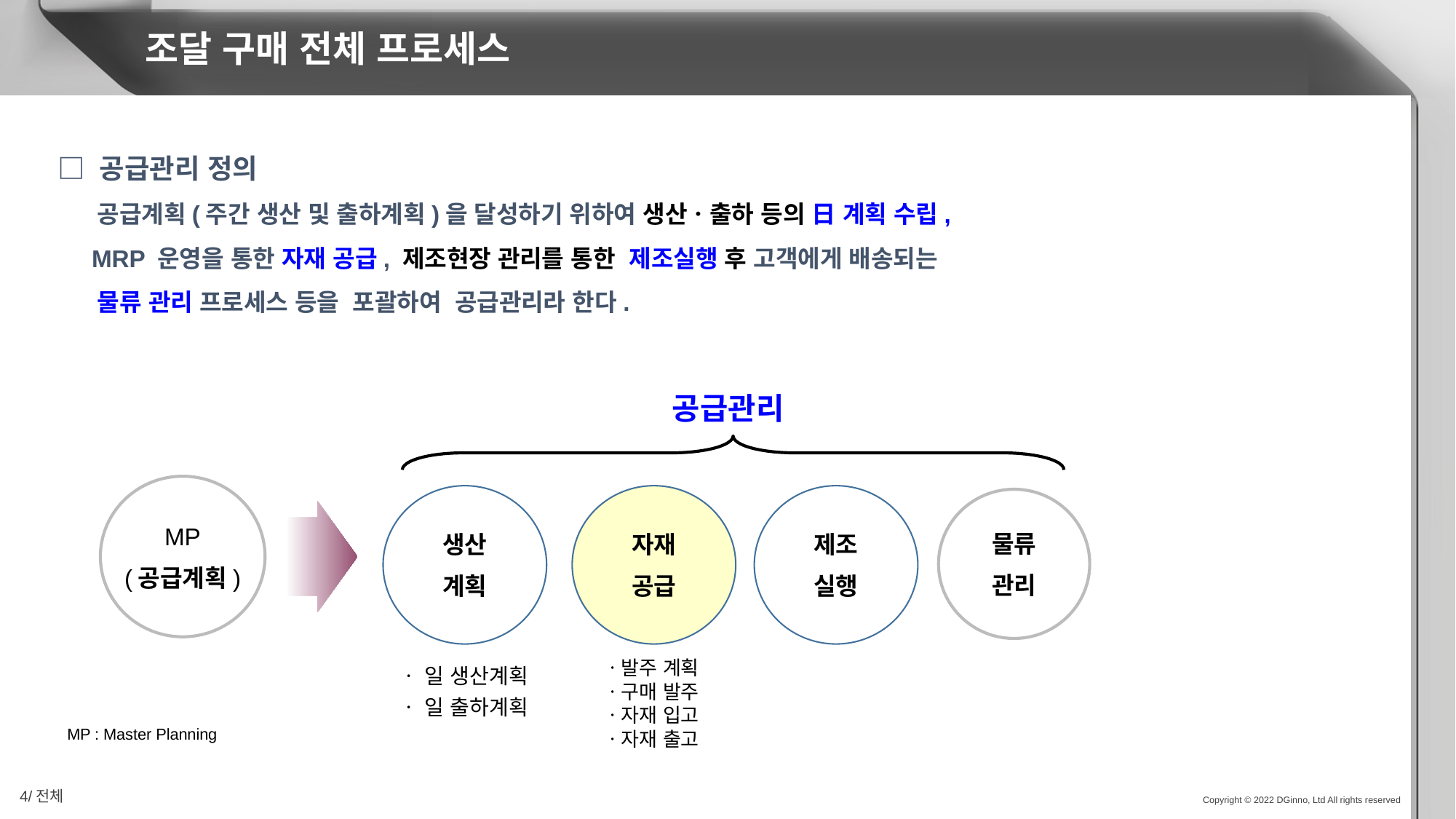

조달 구매 전체 프로세스

□ 공급관리 정의
     공급계획(주간 생산 및 출하계획)을 달성하기 위하여 생산ㆍ출하 등의 日 계획 수립,
     MRP 운영을 통한 자재 공급, 제조현장 관리를 통한  제조실행 후 고객에게 배송되는
     물류 관리 프로세스 등을  포괄하여  공급관리라 한다.
공급관리
MP
(공급계획)
생산
계획
자재
공급
제조
실행
물류
관리

ㆍ발주 계획
ㆍ구매 발주
ㆍ자재 입고
ㆍ자재 출고
ㆍ 일 생산계획
ㆍ 일 출하계획
MP : Master Planning